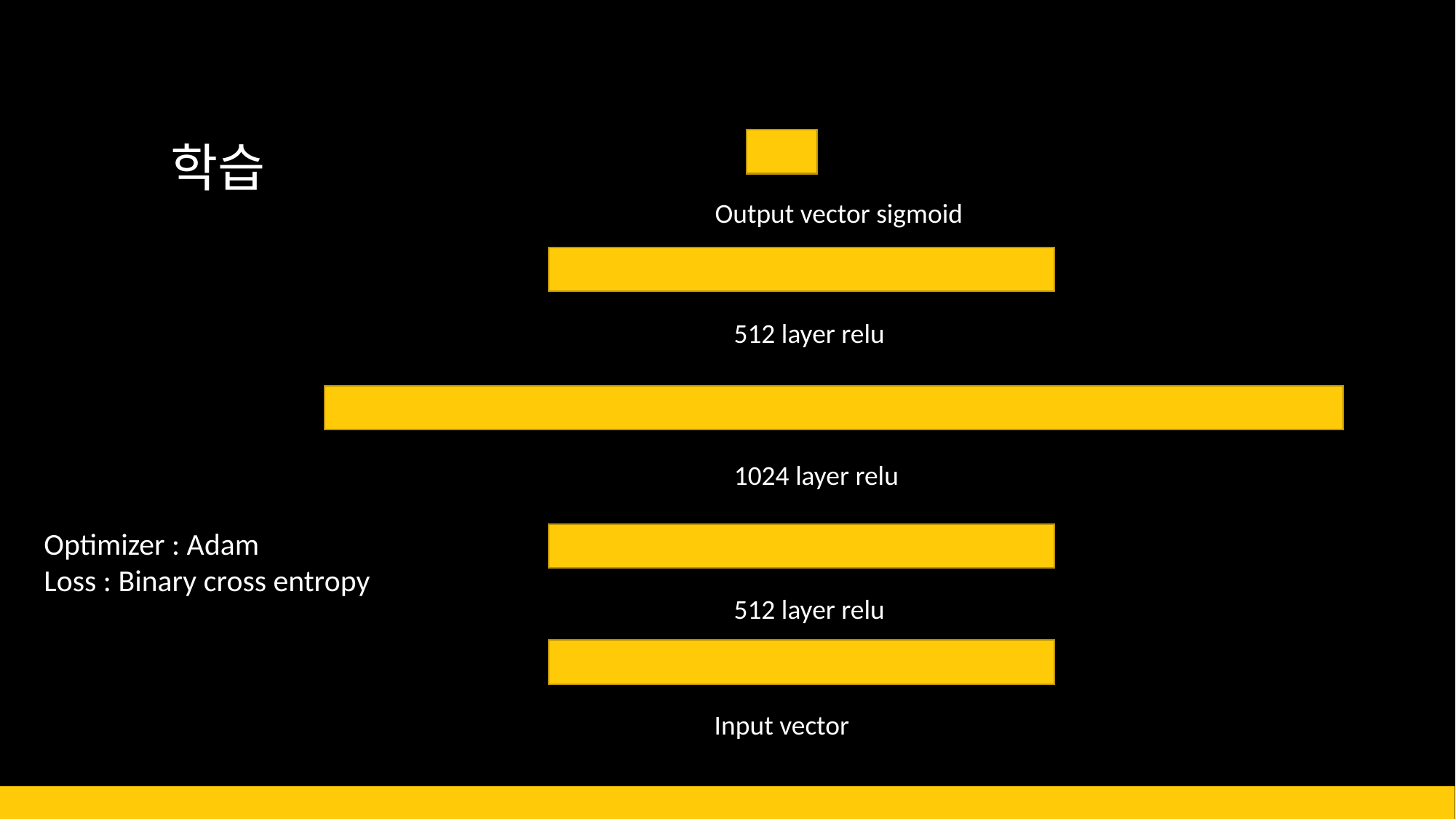

# 학습

Output vector sigmoid

512 layer relu

1024 layer relu
Optimizer : Adam
Loss : Binary cross entropy

512 layer relu

Input vector